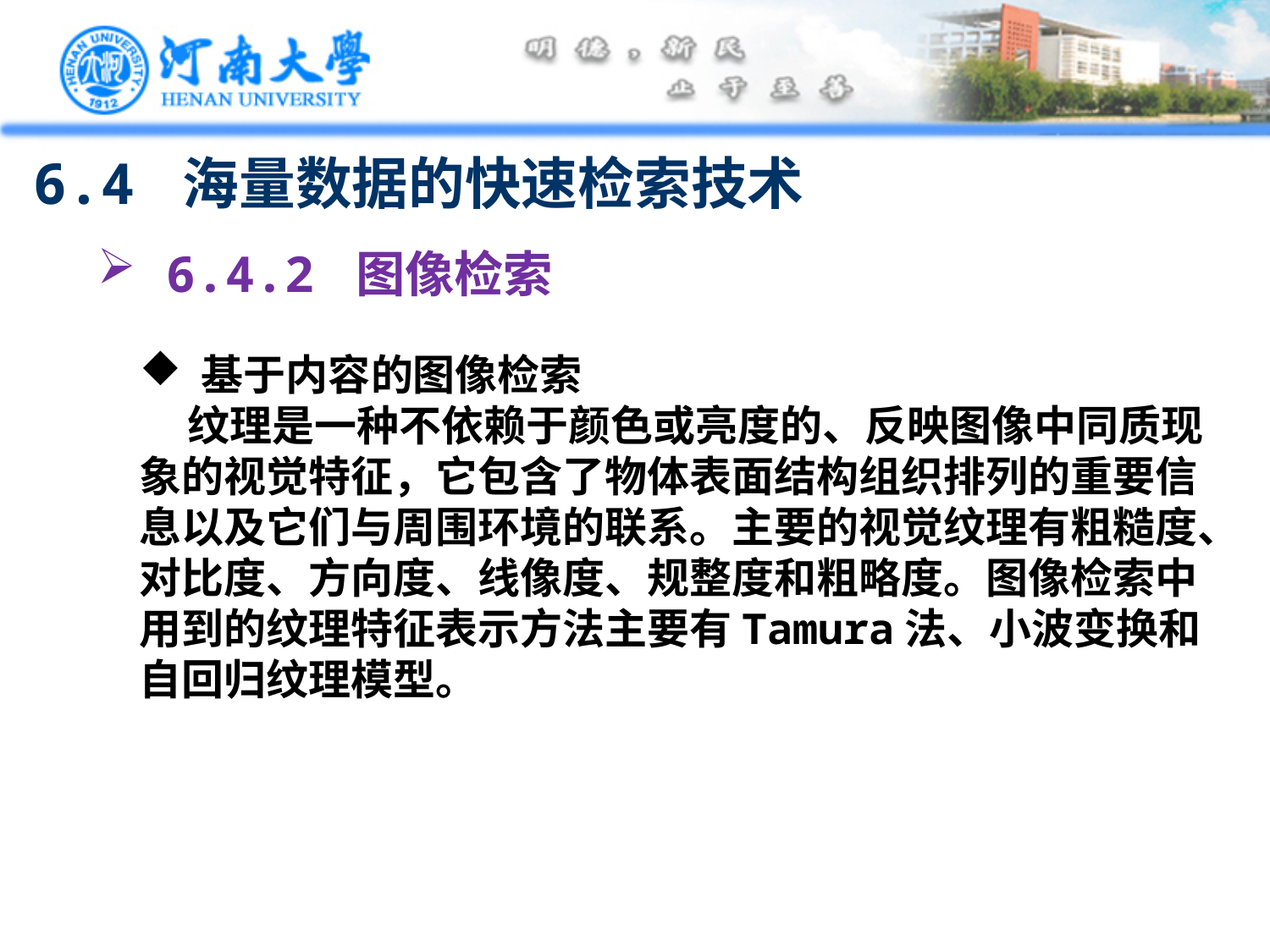

6.4 海量数据的快速检索技术
 6.4.2 图像检索
 基于内容的图像检索
    纹理是一种不依赖于颜色或亮度的、反映图像中同质现象的视觉特征，它包含了物体表面结构组织排列的重要信息以及它们与周围环境的联系。主要的视觉纹理有粗糙度、对比度、方向度、线像度、规整度和粗略度。图像检索中用到的纹理特征表示方法主要有Tamura法、小波变换和自回归纹理模型。